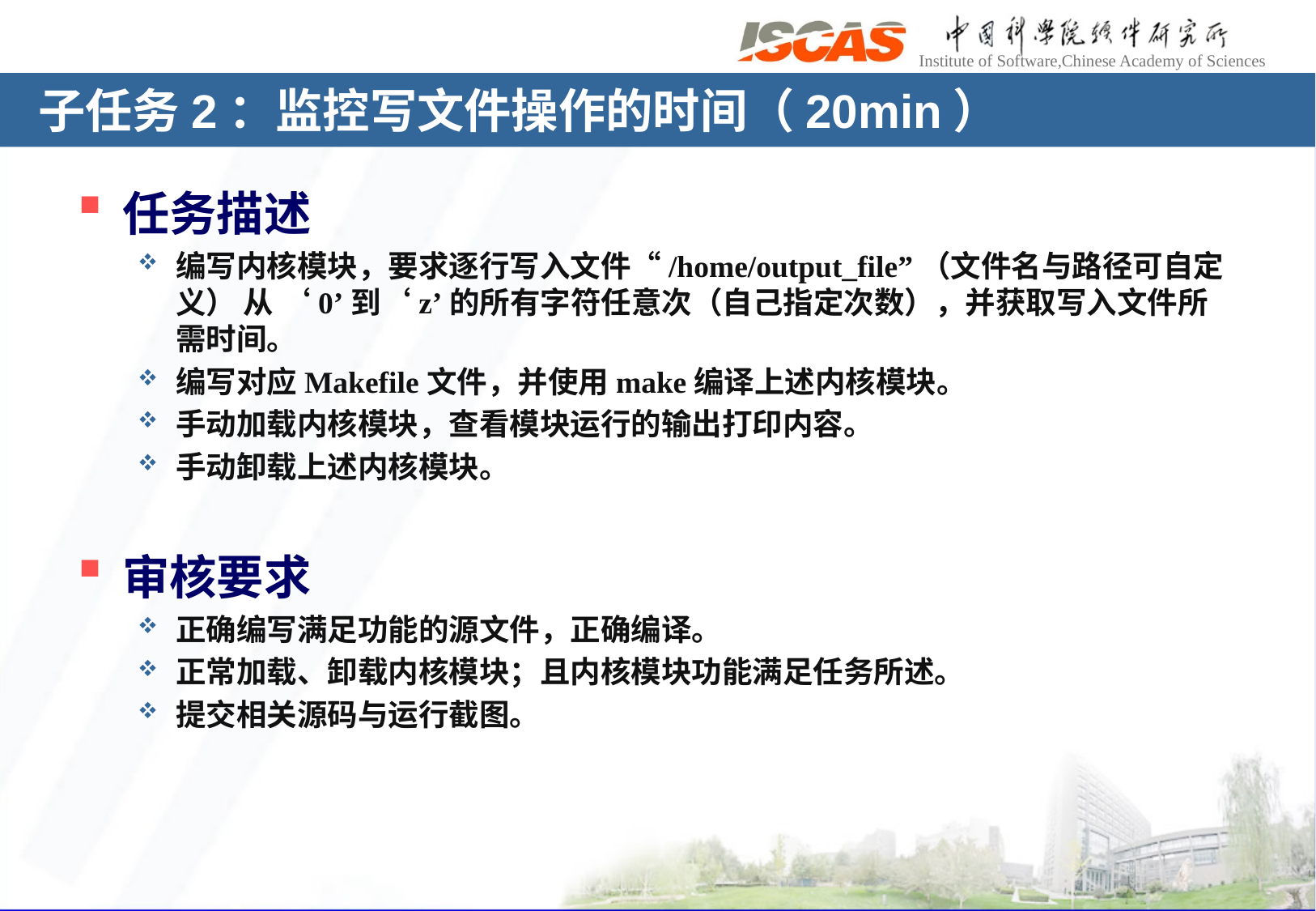

# 子任务2：监控写文件操作的时间（20min）
任务描述
编写内核模块，要求逐行写入文件“/home/output_file”（文件名与路径可自定义） 从 ‘0’到‘z’的所有字符任意次（自己指定次数），并获取写入文件所需时间。
编写对应Makefile文件，并使用make编译上述内核模块。
手动加载内核模块，查看模块运行的输出打印内容。
手动卸载上述内核模块。

审核要求
正确编写满足功能的源文件，正确编译。
正常加载、卸载内核模块；且内核模块功能满足任务所述。
提交相关源码与运行截图。